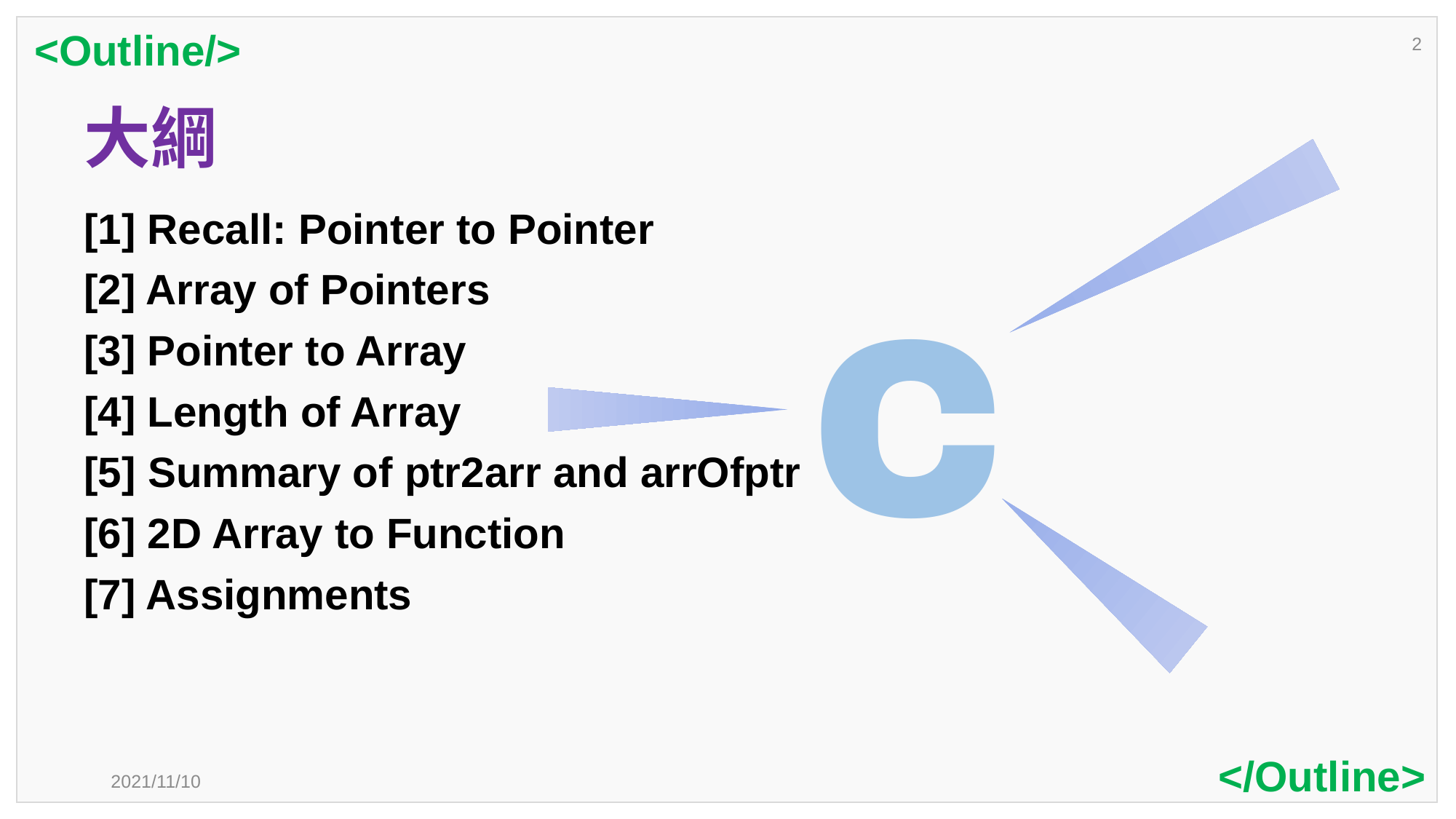

<Outline/>
2

# 大綱
[1] Recall: Pointer to Pointer
[2] Array of Pointers
[3] Pointer to Array
[4] Length of Array
[5] Summary of ptr2arr and arrOfptr
[6] 2D Array to Function
[7] Assignments
C

</Outline>
2021/11/10